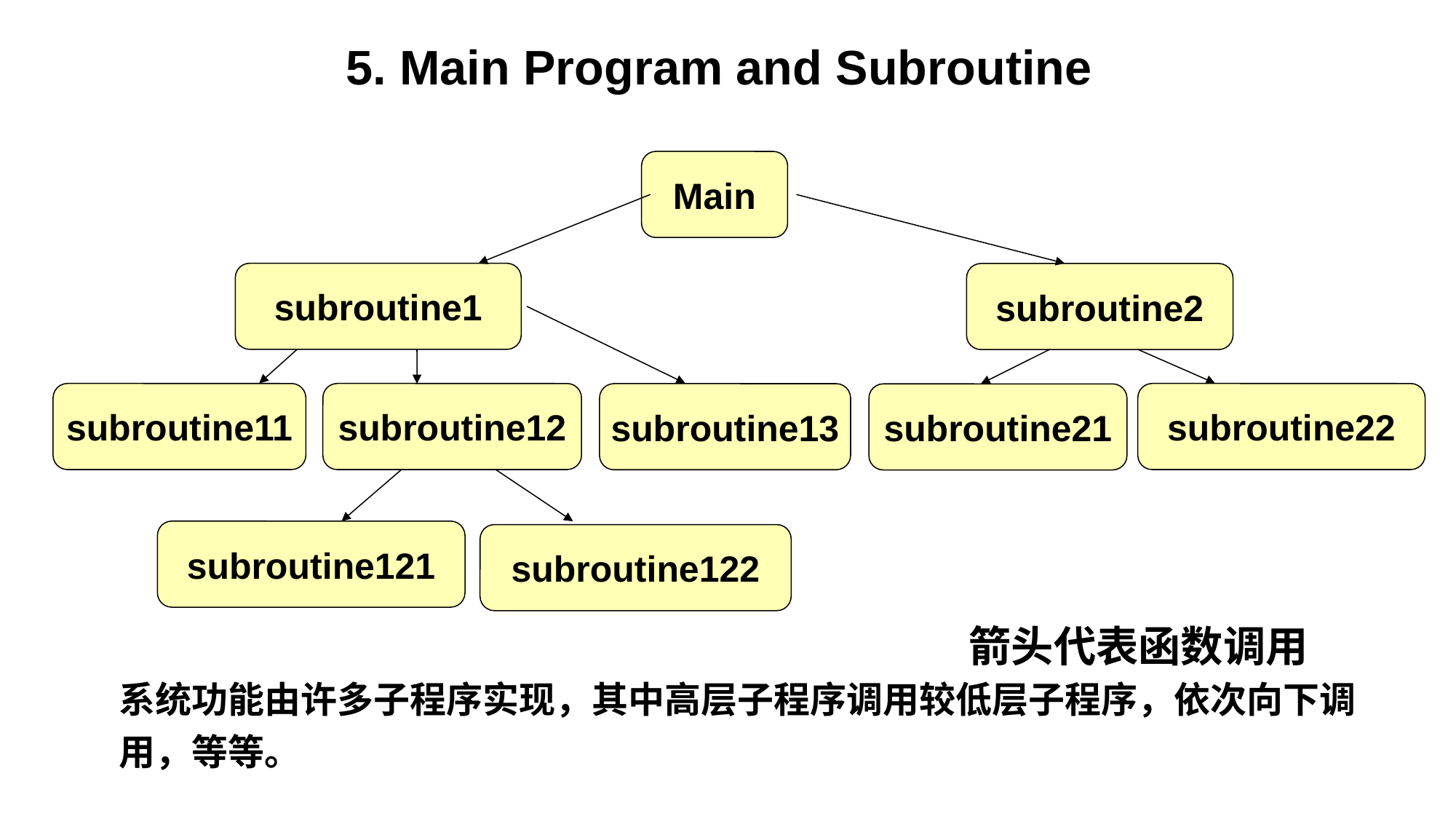

5. Main Program and Subroutine
Main

subroutine1
subroutine2

subroutine11
subroutine12
subroutine22
subroutine13
subroutine21

subroutine121
subroutine122
箭头代表函数调用
系统功能由许多子程序实现，其中高层子程序调用较低层子程序，依次向下调
用，等等。